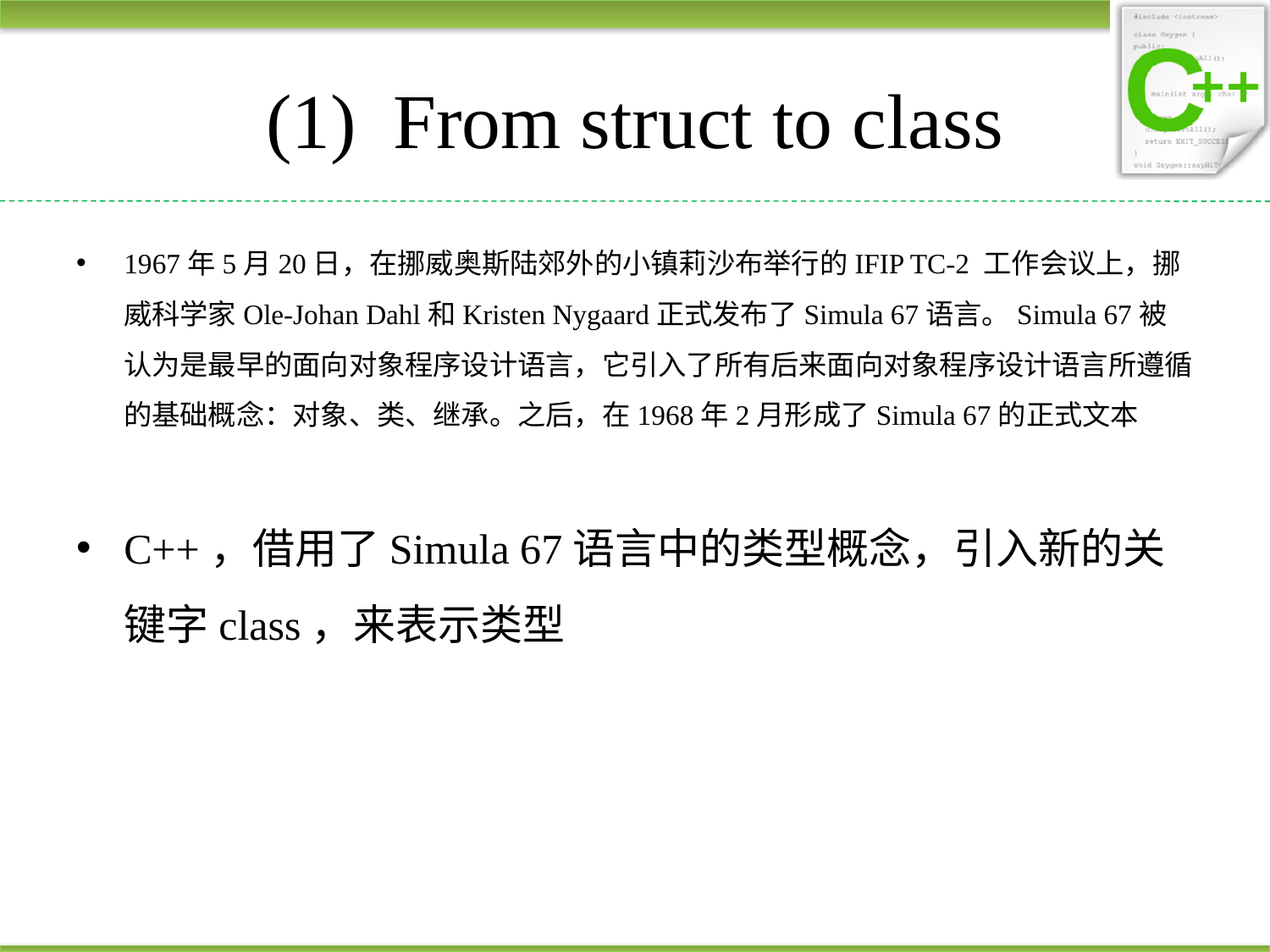

# (1)	From struct to class
1967年5月20日，在挪威奥斯陆郊外的小镇莉沙布举行的IFIP TC-2 工作会议上，挪威科学家Ole-Johan Dahl和Kristen Nygaard正式发布了Simula 67语言。Simula 67被认为是最早的面向对象程序设计语言，它引入了所有后来面向对象程序设计语言所遵循的基础概念：对象、类、继承。之后，在1968年2月形成了Simula 67的正式文本

C++，借用了Simula 67语言中的类型概念，引入新的关键字class，来表示类型